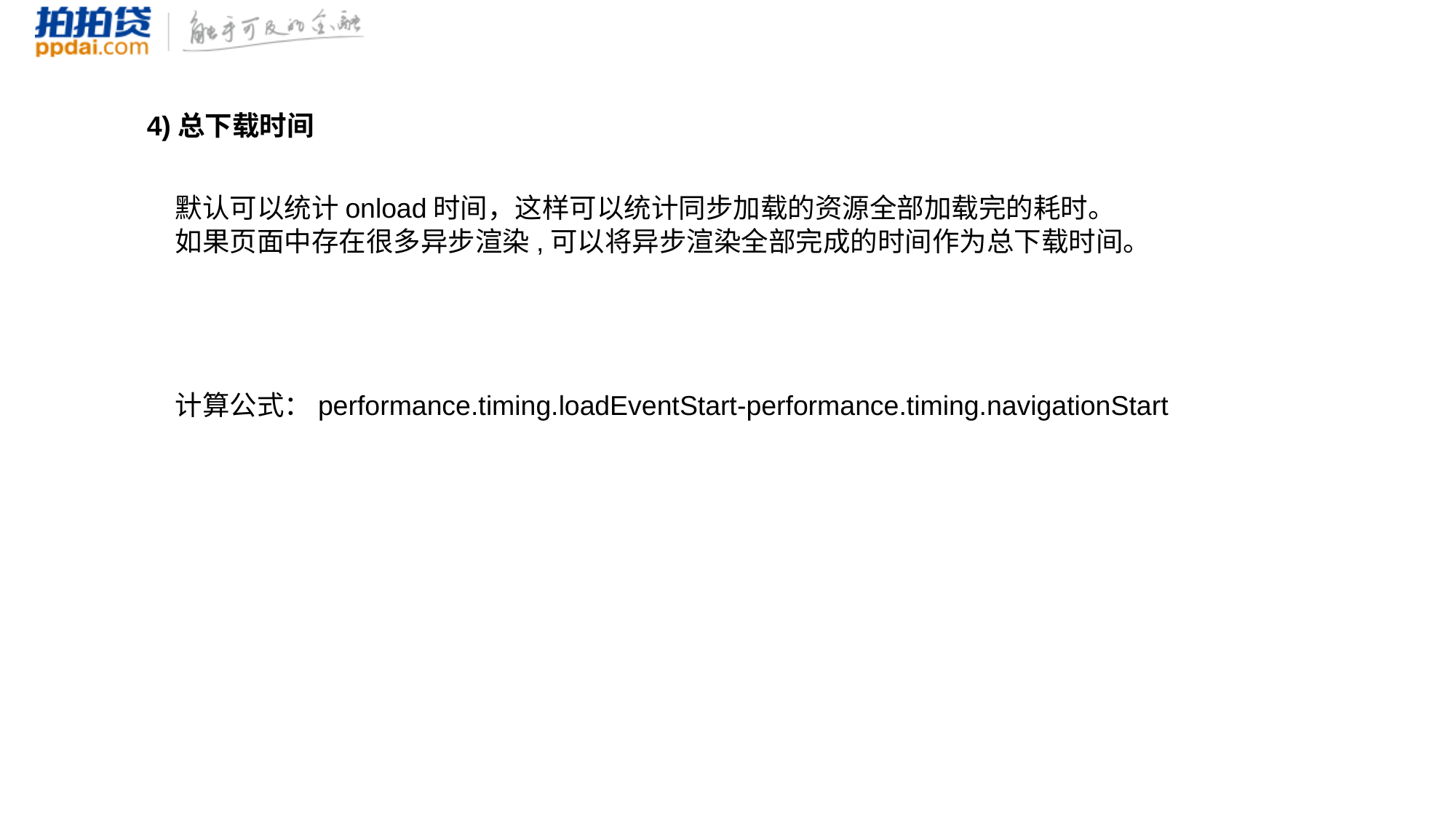

4)总下载时间
默认可以统计onload时间，这样可以统计同步加载的资源全部加载完的耗时。
如果页面中存在很多异步渲染,可以将异步渲染全部完成的时间作为总下载时间。

计算公式：performance.timing.loadEventStart-performance.timing.navigationStart